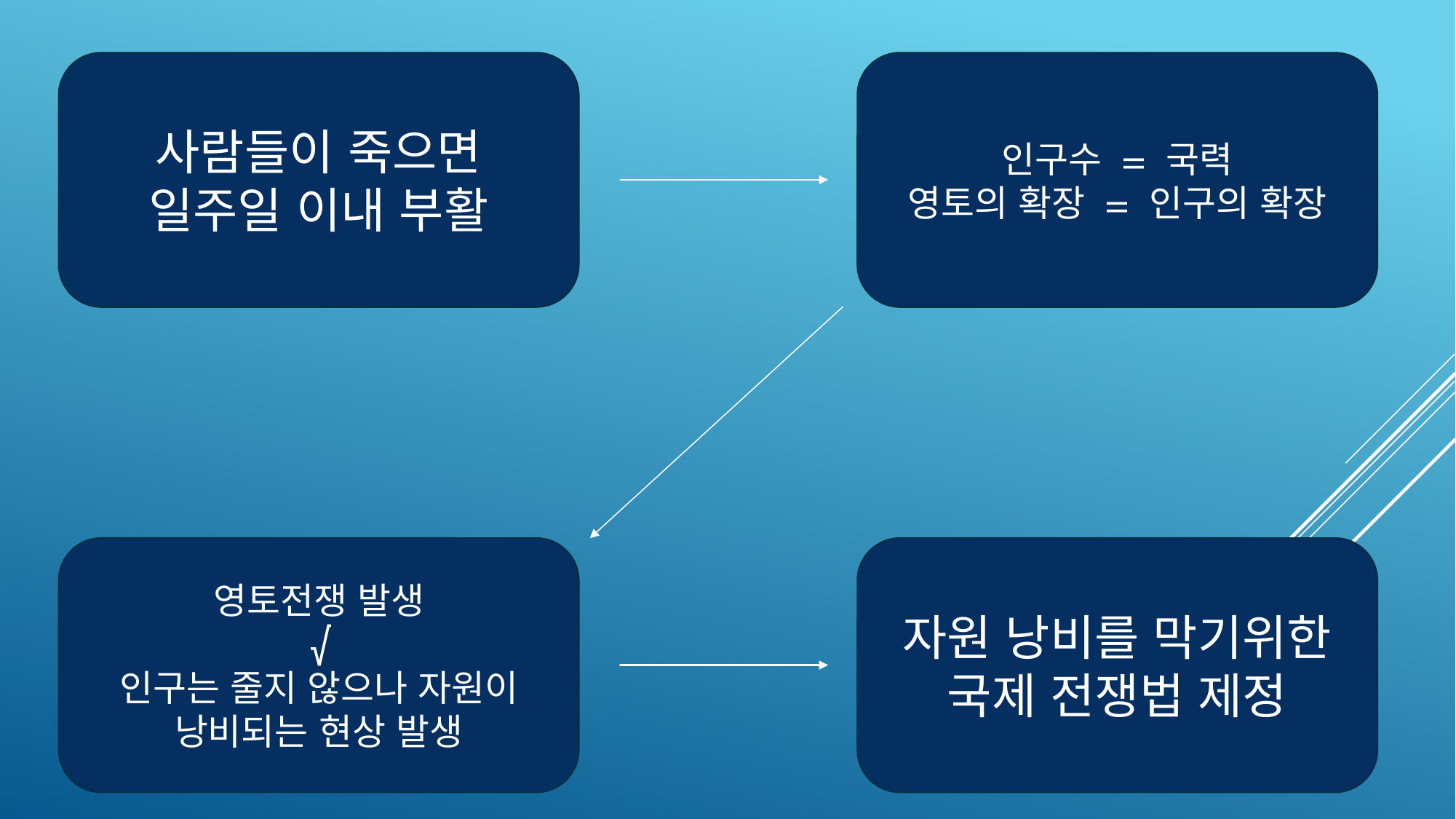

사람들이 죽으면 일주일 이내 부활
인구수 = 국력
영토의 확장 = 인구의 확장
영토전쟁 발생
√
인구는 줄지 않으나 자원이 낭비되는 현상 발생
자원 낭비를 막기위한
국제 전쟁법 제정